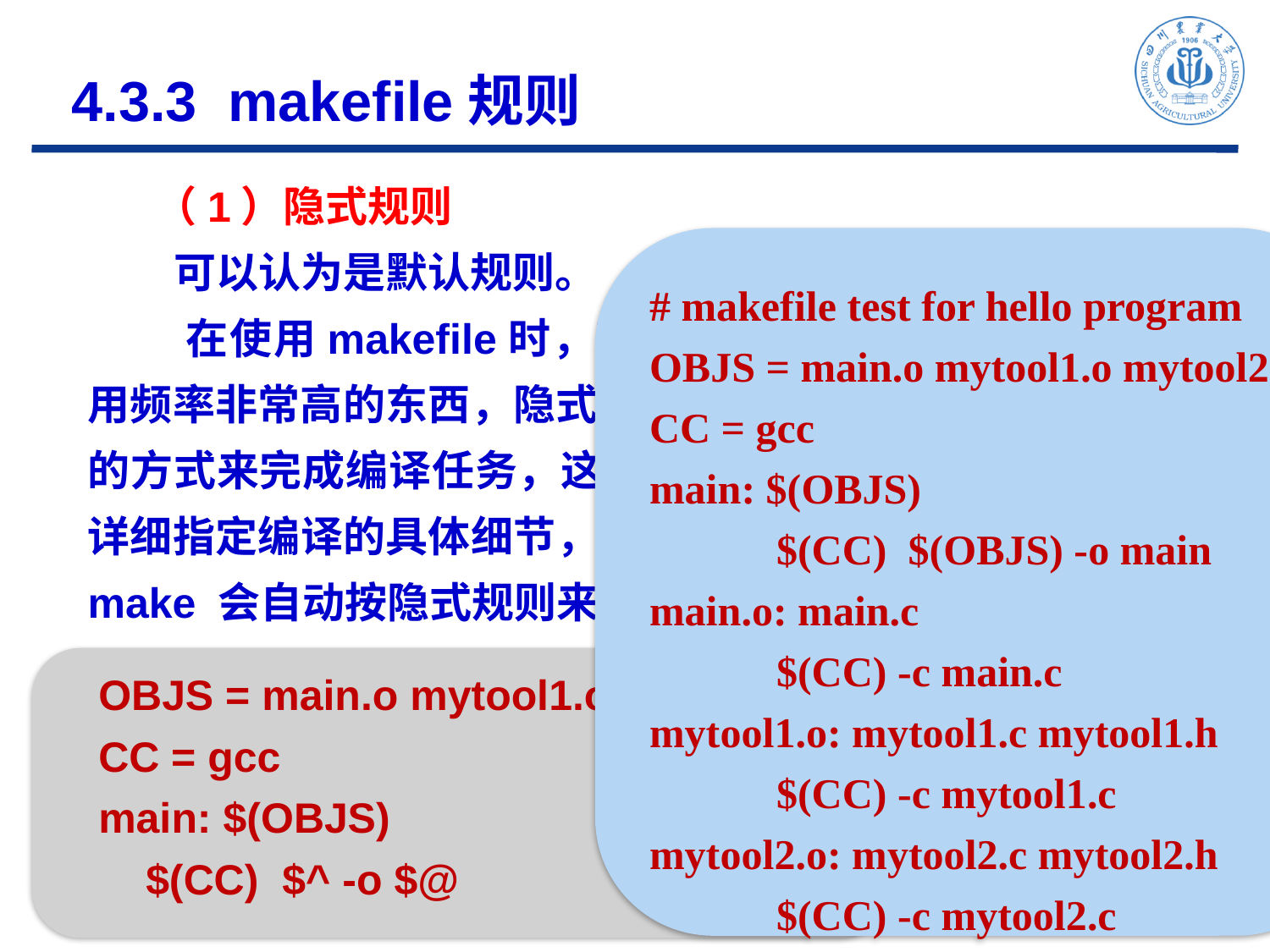

4.3.3  makefile规则
      （1）隐式规则
        可以认为是默认规则。
        在使用makefile时，有一些语句经常使用，而且使用频率非常高的东西，隐式规则能够告诉 make使用默认的方式来完成编译任务，这样，当用户使用它们时就不必详细指定编译的具体细节，而只需把目标文件列出即可。make 会自动按隐式规则来确定如何生成目标文件。

# makefile test for hello program
OBJS = main.o mytool1.o mytool2.o
CC = gcc
main: $(OBJS)
	$(CC)  $(OBJS) -o main
main.o: main.c
	$(CC) -c main.c
mytool1.o: mytool1.c mytool1.h
	$(CC) -c mytool1.c
mytool2.o: mytool2.c mytool2.h
	$(CC) -c mytool2.c
OBJS = main.o mytool1.o mytool2.o
CC = gcc
main: $(OBJS)
    $(CC)  $^ -o $@